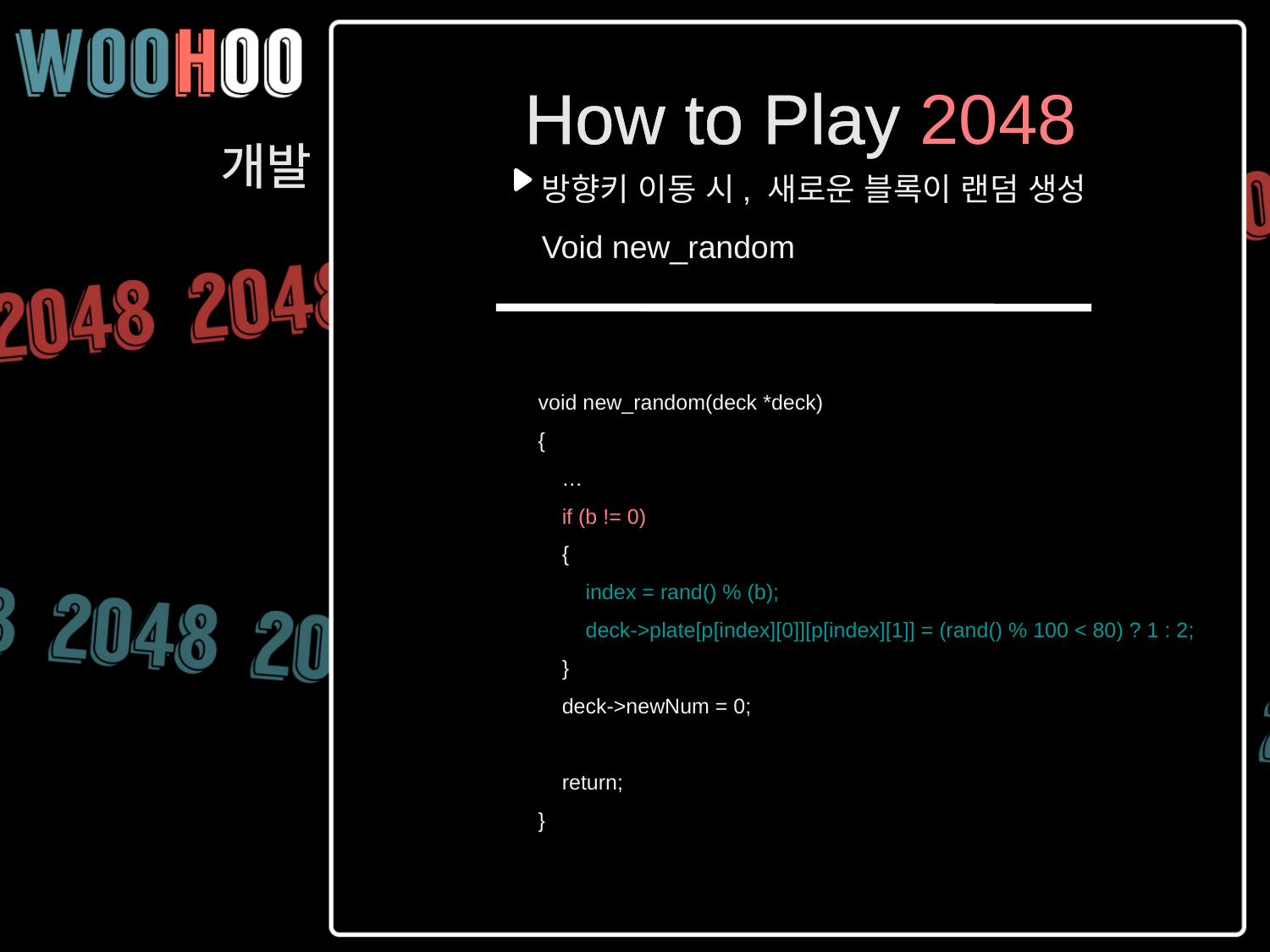

How to Play 2048
개발
방향키 이동 시, 새로운 블록이 랜덤 생성
Void new_random

void new_random(deck *deck)
{
    …
    if (b != 0)
    {
        index = rand() % (b);
        deck->plate[p[index][0]][p[index][1]] = (rand() % 100 < 80) ? 1 : 2;
    }
    deck->newNum = 0;

    return;
}